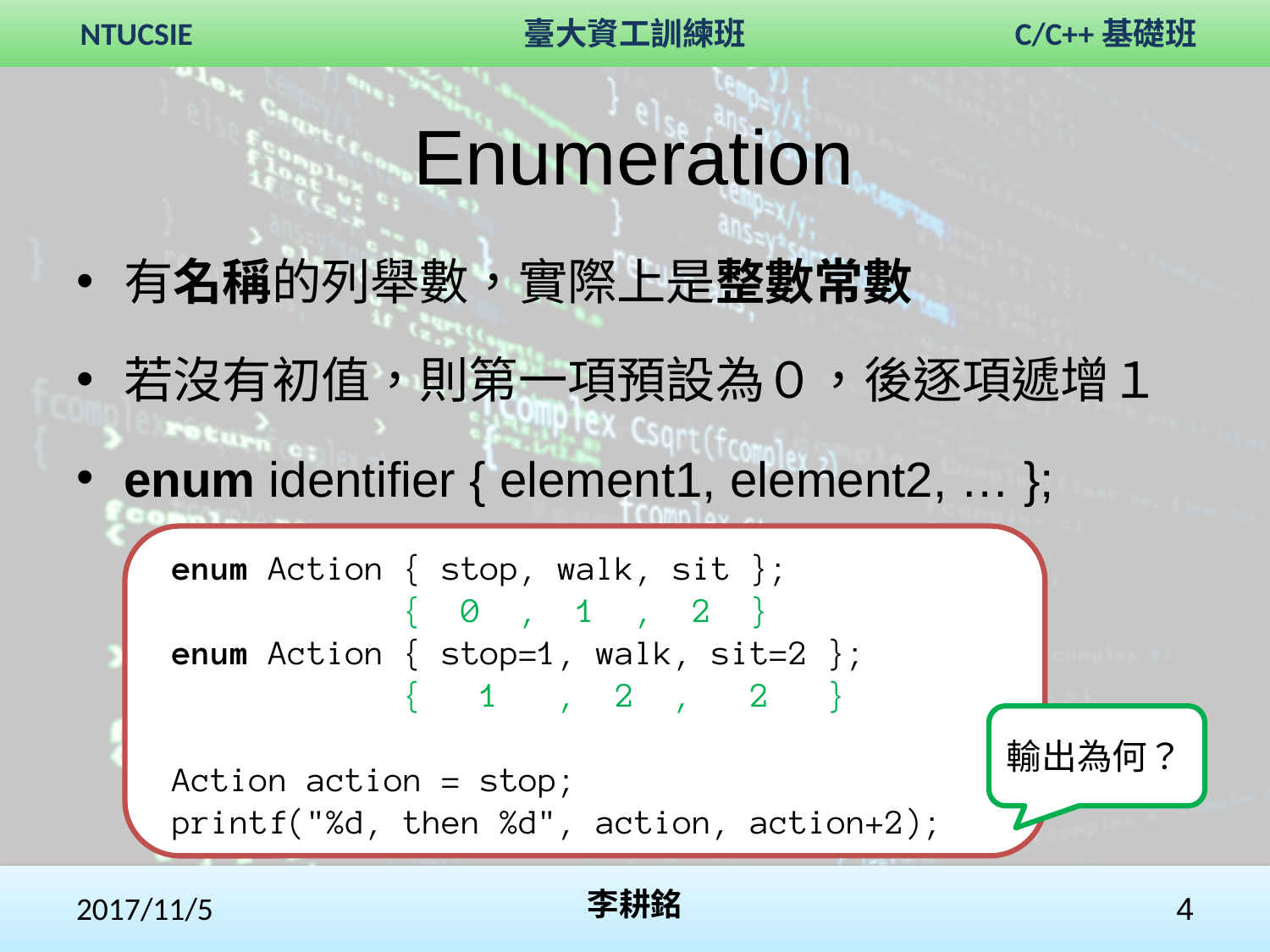

Enumeration
有名稱的列舉數，實際上是整數常數
若沒有初值，則第一項預設為０，後逐項遞增１
enum identifier { element1, element2, … };
 enum Action { stop, walk, sit };
             {  0  ,  1  ,  2  }
 enum Action { stop=1, walk, sit=2 };
             {   1   ,  2  ,   2   }
 Action action = stop;
 printf("%d, then %d", action, action+2);

輸出為何？
2017/11/5
李耕銘
4